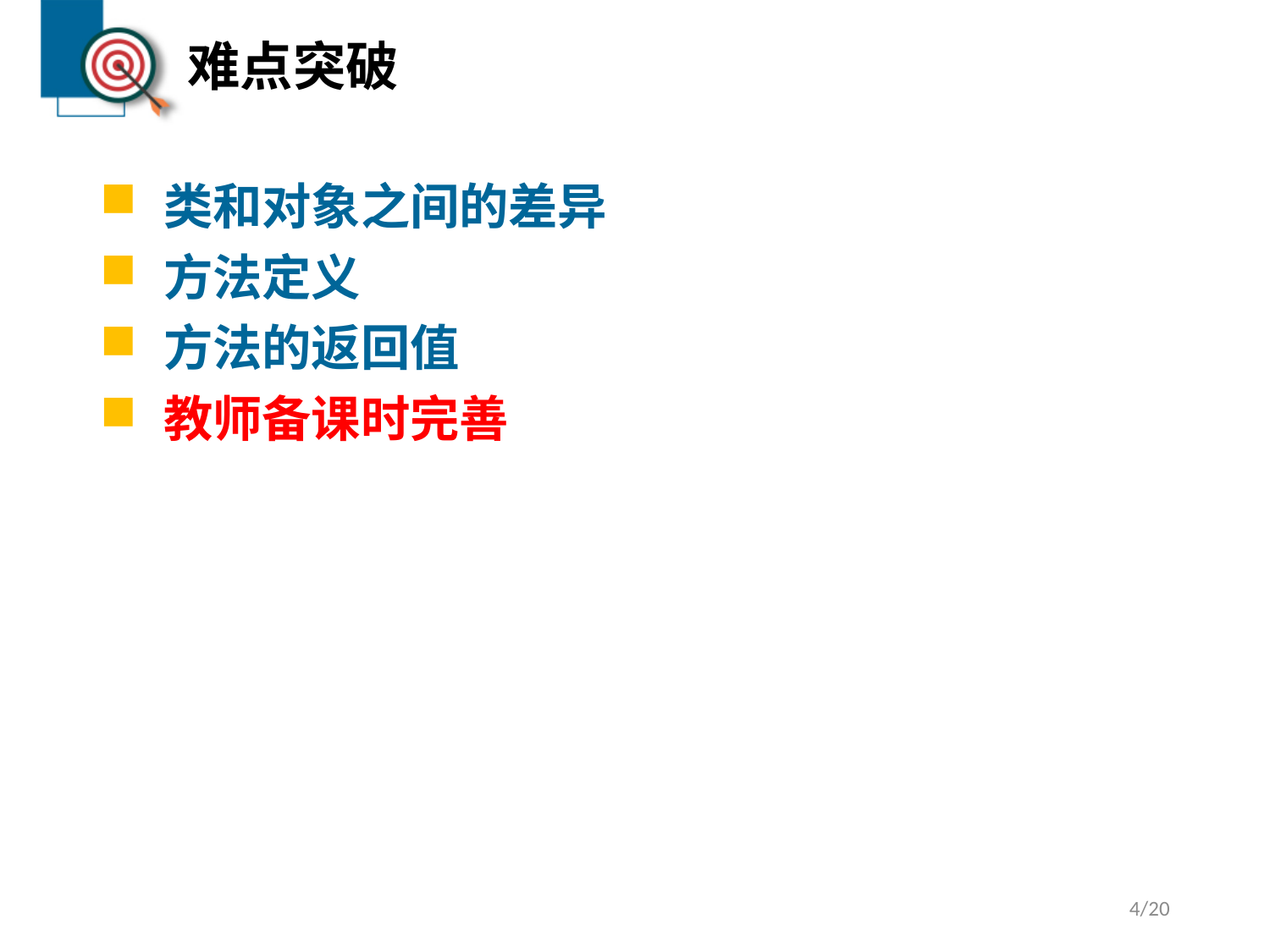

# 难点突破
类和对象之间的差异
方法定义
方法的返回值
教师备课时完善
4/20